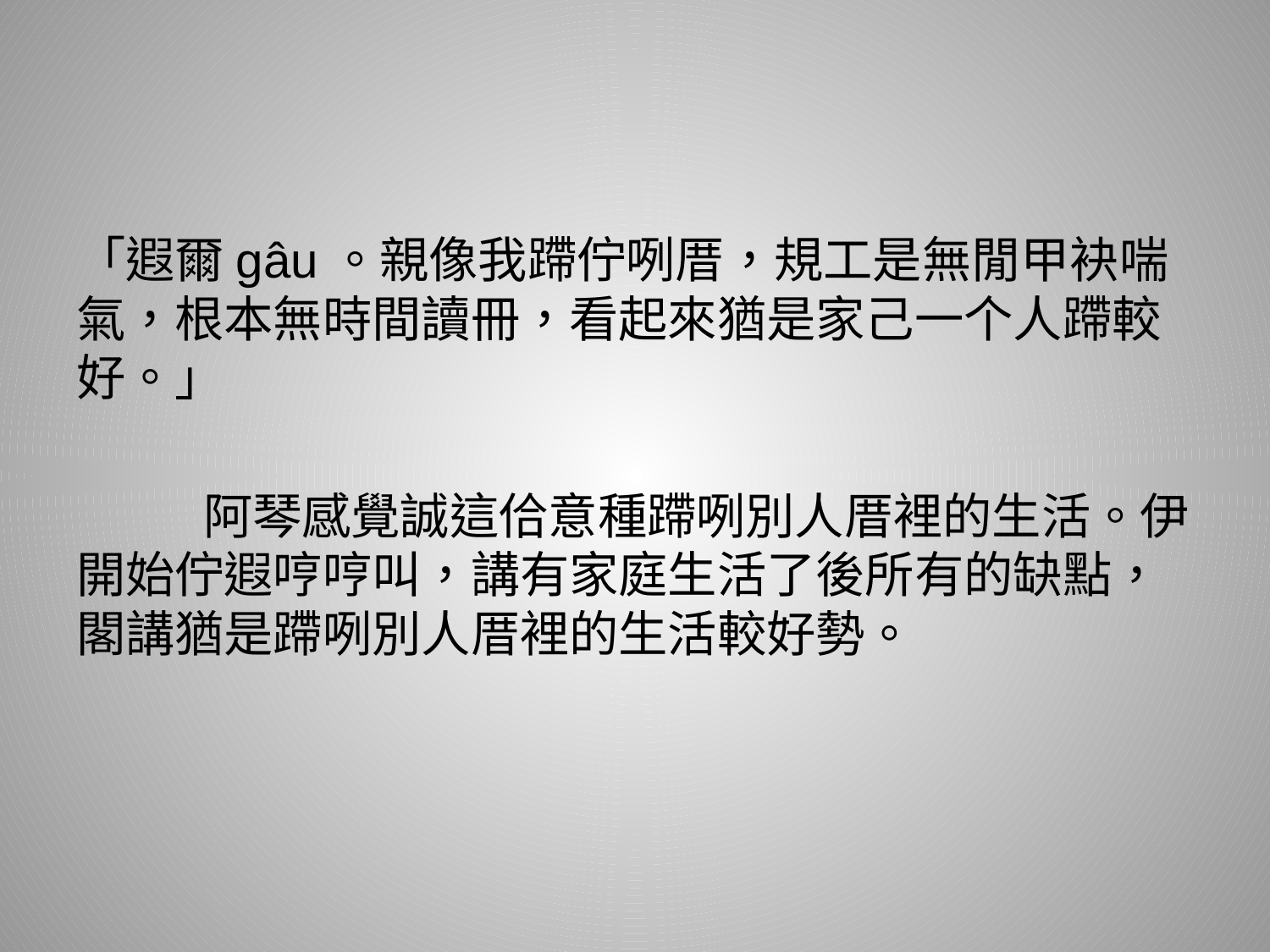

#
「遐爾gâu。親像我蹛佇咧厝，規工是無閒甲袂喘氣，根本無時間讀冊，看起來猶是家己一个人蹛較好。」

	阿琴感覺誠這佮意種蹛咧別人厝裡的生活。伊開始佇遐哼哼叫，講有家庭生活了後所有的缺點，閣講猶是蹛咧別人厝裡的生活較好勢。